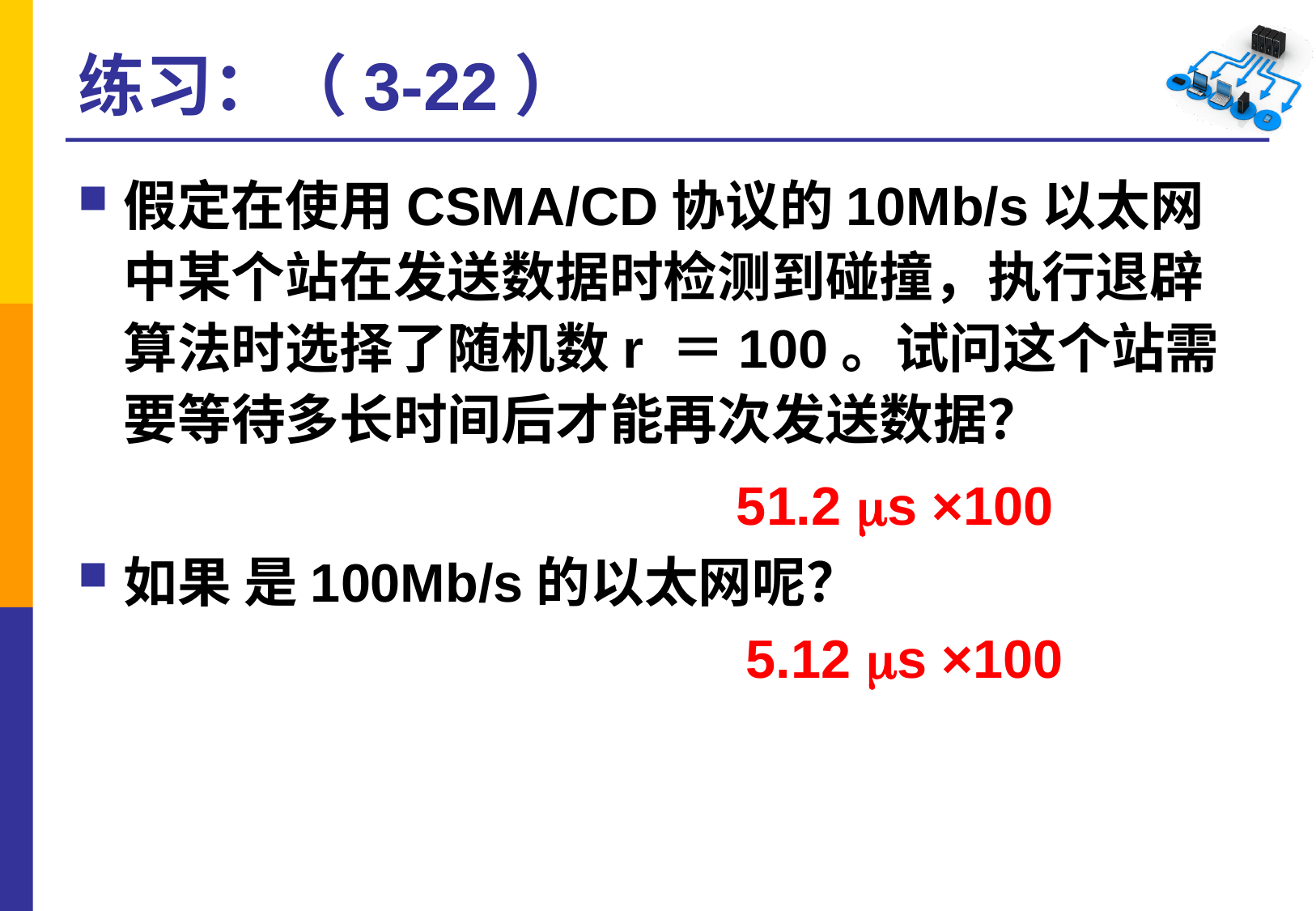

# 练习：（3-22）
假定在使用CSMA/CD协议的10Mb/s以太网中某个站在发送数据时检测到碰撞，执行退辟算法时选择了随机数r ＝100。试问这个站需要等待多长时间后才能再次发送数据？

如果 是100Mb/s的以太网呢？
51.2 μs ×100
5.12 μs ×100